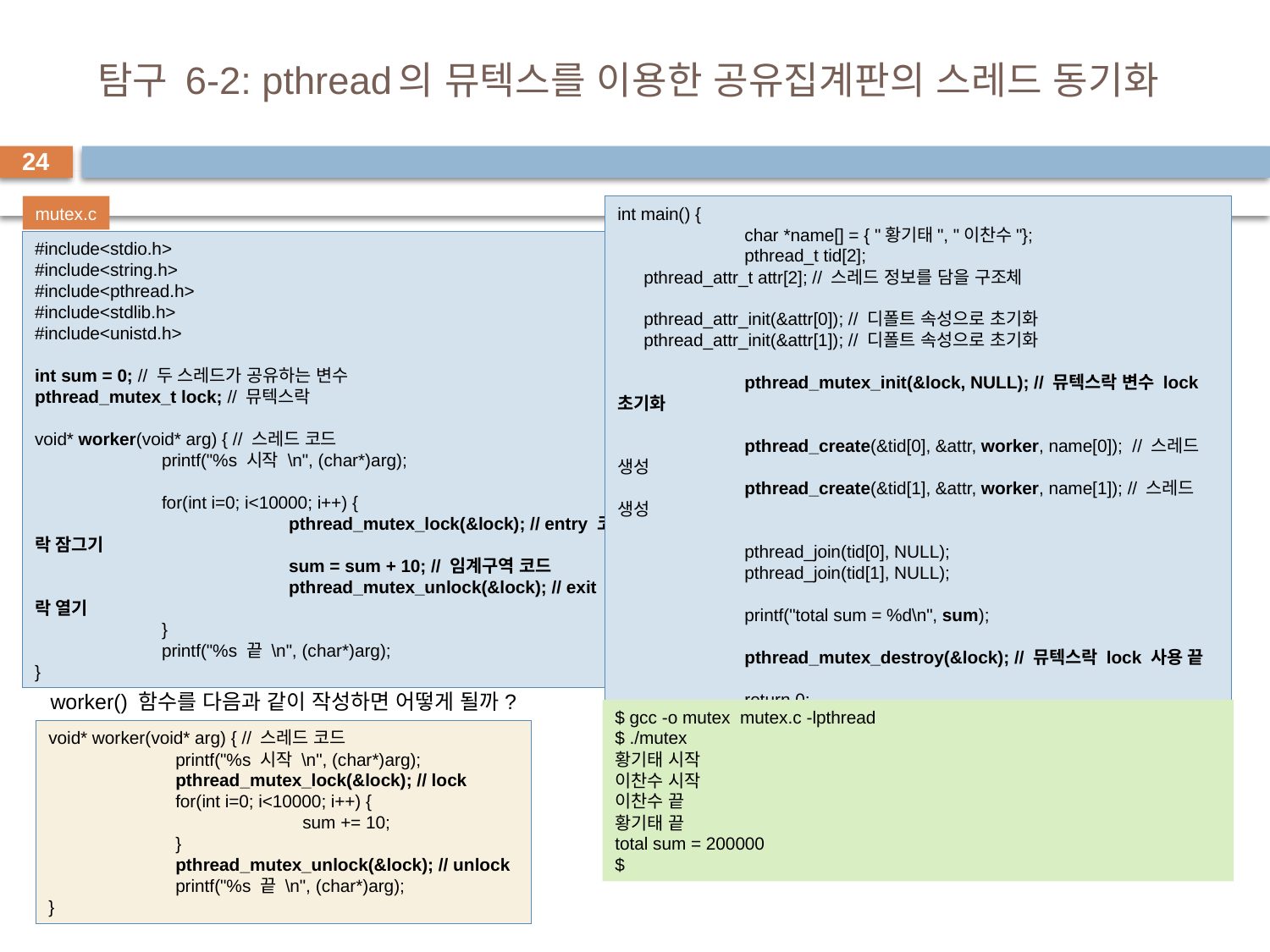

# 탐구 6-2: pthread의 뮤텍스를 이용한 공유집계판의 스레드 동기화
24
mutex.c
int main() {
	char *name[] = { "황기태", "이찬수"};
	pthread_t tid[2];
pthread_attr_t attr[2]; // 스레드 정보를 담을 구조체

pthread_attr_init(&attr[0]); // 디폴트 속성으로 초기화
pthread_attr_init(&attr[1]); // 디폴트 속성으로 초기화

	pthread_mutex_init(&lock, NULL); // 뮤텍스락 변수 lock 초기화

	pthread_create(&tid[0], &attr, worker, name[0]);  // 스레드 생성
	pthread_create(&tid[1], &attr, worker, name[1]); // 스레드 생성

	pthread_join(tid[0], NULL);
	pthread_join(tid[1], NULL);

	printf("total sum = %d\n", sum);

	pthread_mutex_destroy(&lock); // 뮤텍스락 lock 사용 끝

	return 0;
}
#include<stdio.h>
#include<string.h>
#include<pthread.h>
#include<stdlib.h>
#include<unistd.h>

int sum = 0; // 두 스레드가 공유하는 변수
pthread_mutex_t lock; // 뮤텍스락

void* worker(void* arg) { // 스레드 코드
	printf("%s 시작 \n", (char*)arg);

	for(int i=0; i<10000; i++) {
		pthread_mutex_lock(&lock); // entry 코드. 뮤텍스 락 잠그기
		sum = sum + 10; // 임계구역 코드
		pthread_mutex_unlock(&lock); // exit 코드. 뮤텍스 락 열기
	}
	printf("%s 끝 \n", (char*)arg);
}
worker() 함수를 다음과 같이 작성하면 어떻게 될까?
$ gcc -o mutex  mutex.c -lpthread
$ ./mutex
황기태 시작
이찬수 시작
이찬수 끝
황기태 끝
total sum = 200000
$
void* worker(void* arg) { // 스레드 코드
	printf("%s 시작 \n", (char*)arg);
	pthread_mutex_lock(&lock); // lock
	for(int i=0; i<10000; i++) {
		sum += 10;
	}
	pthread_mutex_unlock(&lock); // unlock
	printf("%s 끝 \n", (char*)arg);
}